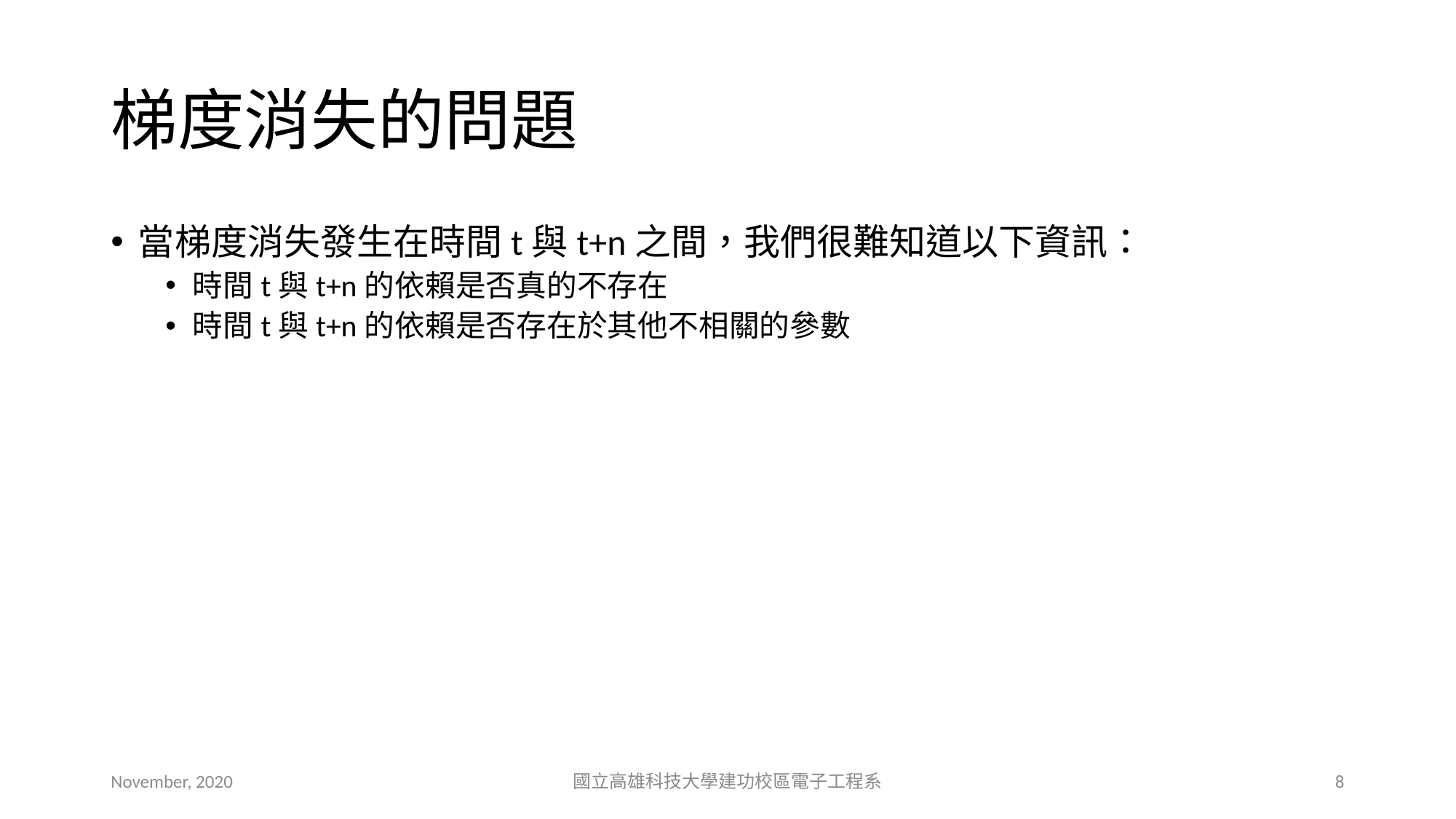

# 梯度消失的問題
當梯度消失發生在時間t與t+n之間，我們很難知道以下資訊：
時間t與t+n的依賴是否真的不存在
時間t與t+n的依賴是否存在於其他不相關的參數

November, 2020
國立高雄科技大學建功校區電子工程系
8